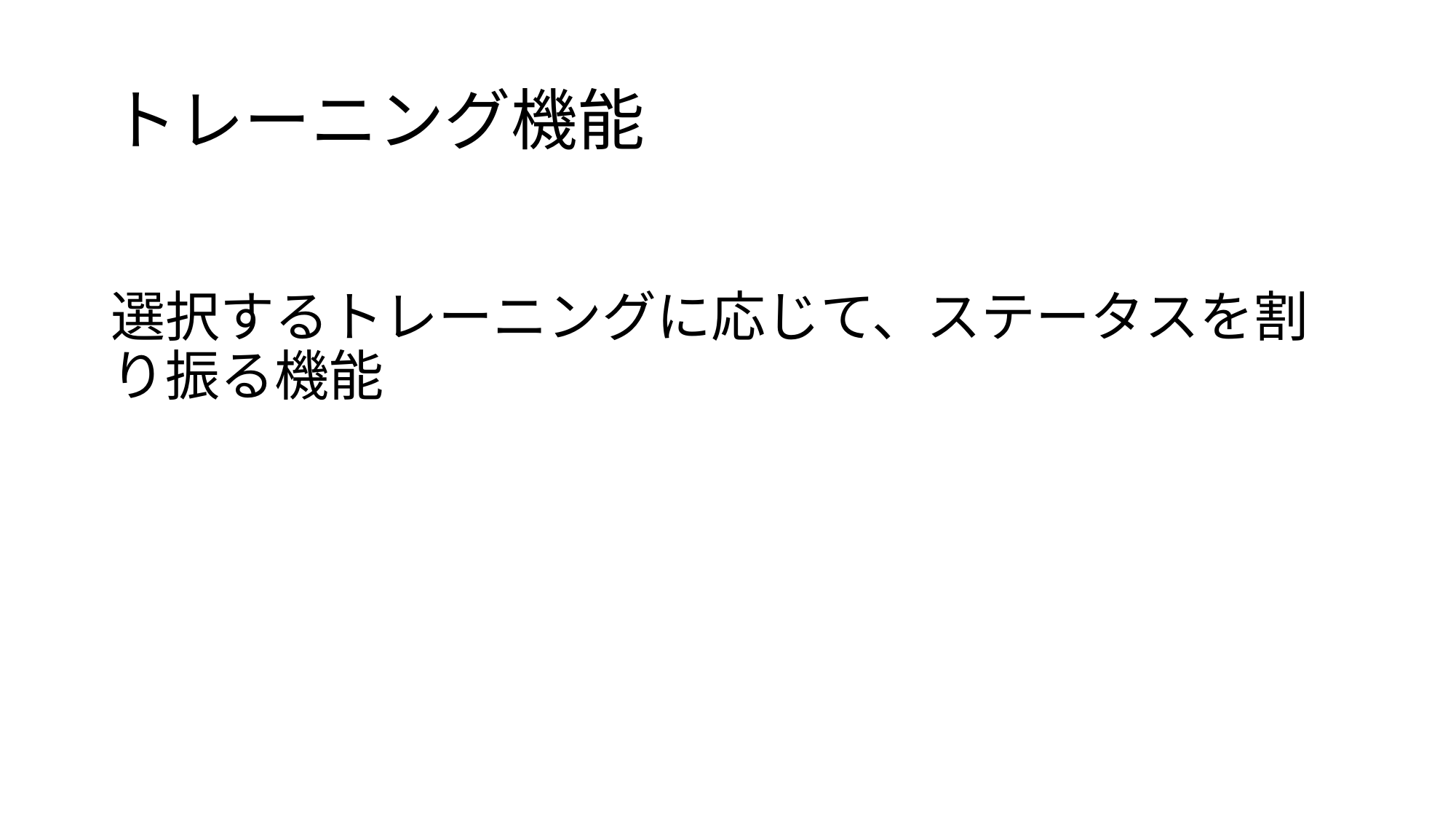

# トレーニング機能

選択するトレーニングに応じて、ステータスを割り振る機能